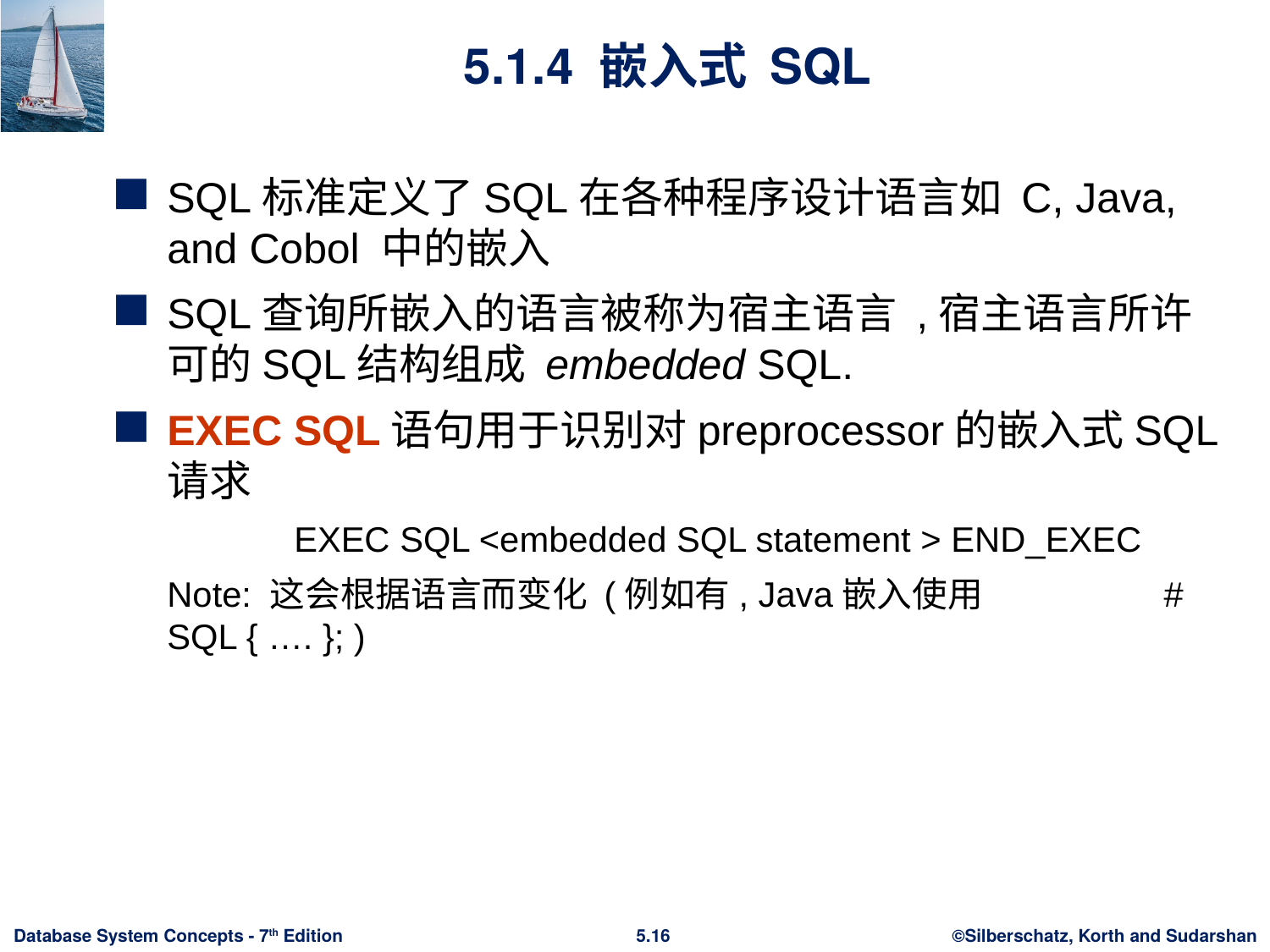

# 5.1.4 嵌入式 SQL
SQL标准定义了SQL在各种程序设计语言如 C, Java, and Cobol 中的嵌入
SQL查询所嵌入的语言被称为宿主语言 ,宿主语言所许可的SQL结构组成 embedded SQL.
EXEC SQL语句用于识别对preprocessor的嵌入式SQL请求
		EXEC SQL <embedded SQL statement > END_EXEC
	Note: 这会根据语言而变化 (例如有, Java嵌入使用                      # SQL { …. }; )